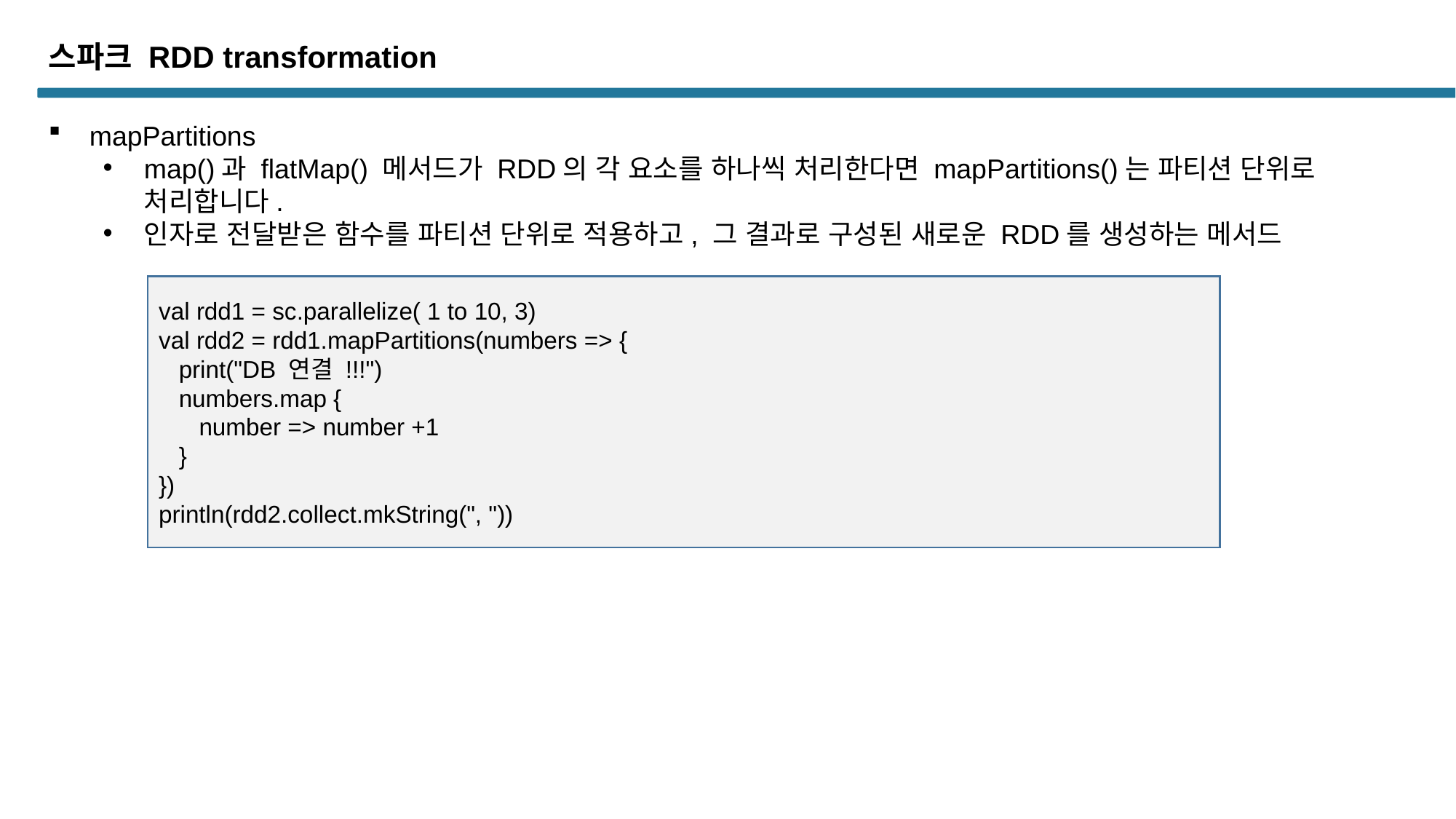

스파크 RDD transformation
mapPartitions
map()과 flatMap() 메서드가 RDD의 각 요소를 하나씩 처리한다면 mapPartitions()는 파티션 단위로 처리합니다.
인자로 전달받은 함수를 파티션 단위로 적용하고, 그 결과로 구성된 새로운 RDD를 생성하는 메서드

val rdd1 = sc.parallelize( 1 to 10, 3)
val rdd2 = rdd1.mapPartitions(numbers => {
   print("DB 연결 !!!")
   numbers.map {
      number => number +1
   }
})
println(rdd2.collect.mkString(", "))